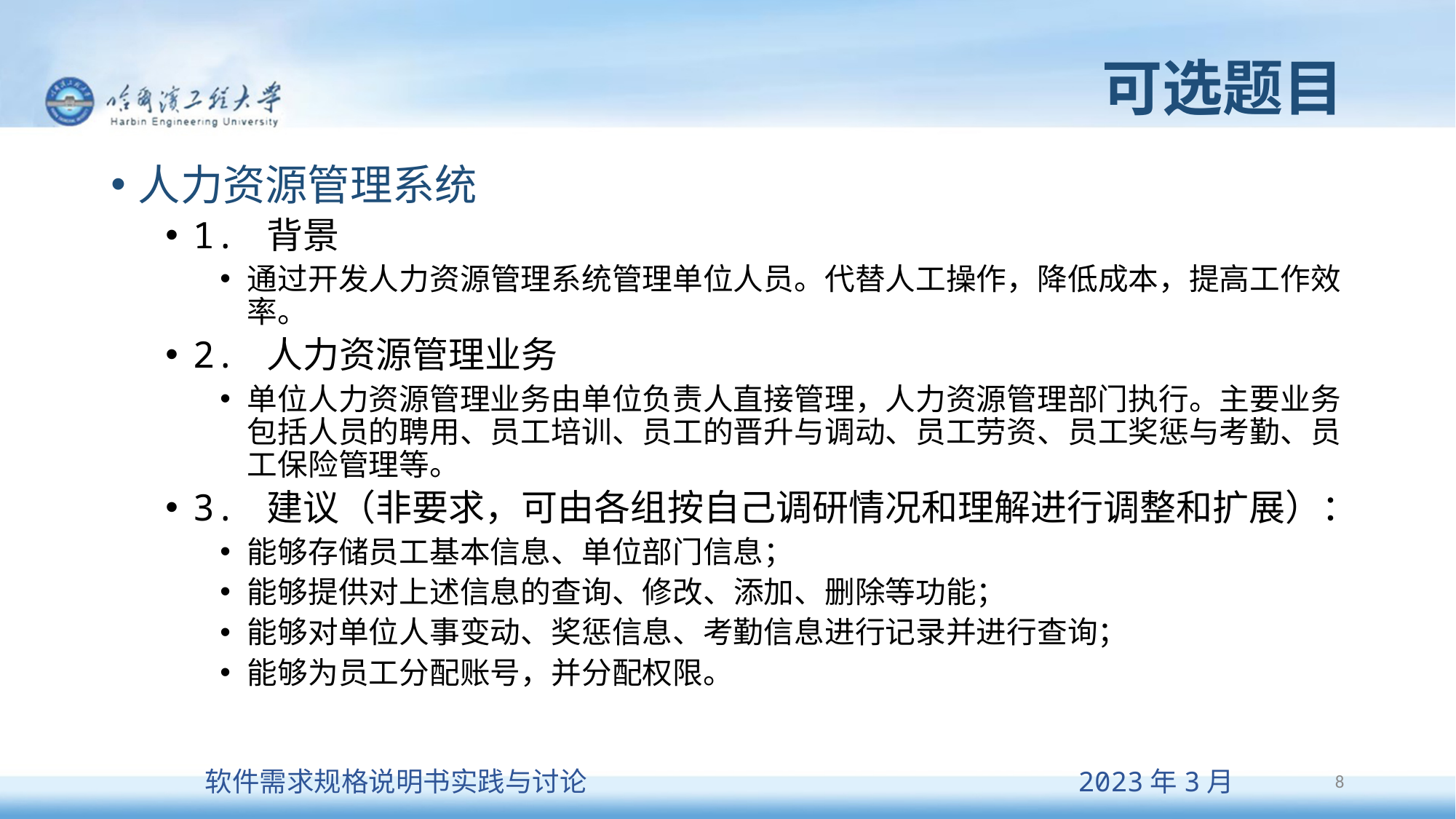

# 可选题目
人力资源管理系统
1. 背景
通过开发人力资源管理系统管理单位人员。代替人工操作，降低成本，提高工作效率。
2. 人力资源管理业务
单位人力资源管理业务由单位负责人直接管理，人力资源管理部门执行。主要业务包括人员的聘用、员工培训、员工的晋升与调动、员工劳资、员工奖惩与考勤、员工保险管理等。
3. 建议（非要求，可由各组按自己调研情况和理解进行调整和扩展）：
能够存储员工基本信息、单位部门信息；
能够提供对上述信息的查询、修改、添加、删除等功能；
能够对单位人事变动、奖惩信息、考勤信息进行记录并进行查询；
能够为员工分配账号，并分配权限。

8